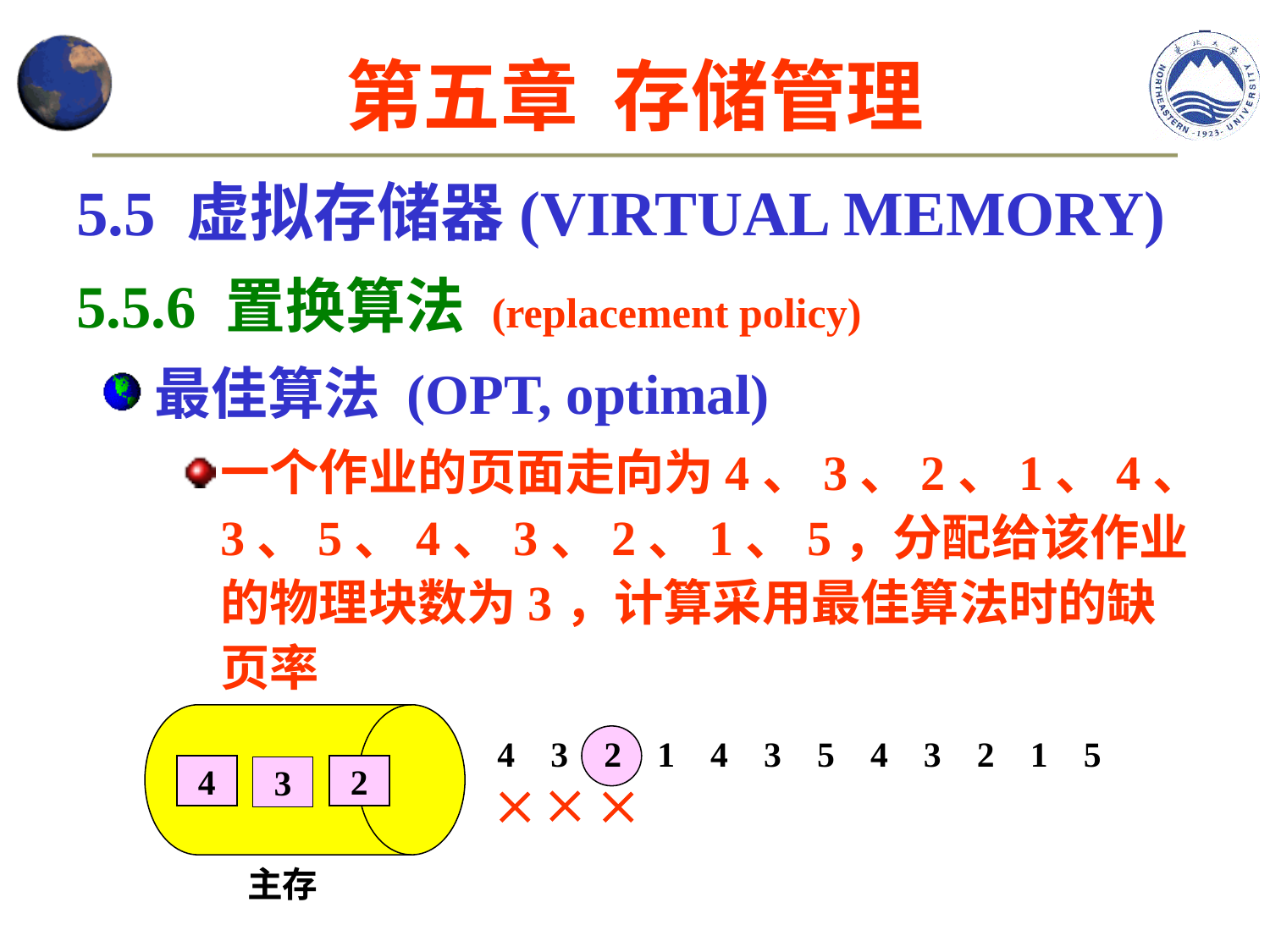

第五章  存储管理
5.5 虚拟存储器(VIRTUAL MEMORY)
5.5.6 置换算法 (replacement policy)
最佳算法 (OPT, optimal)
一个作业的页面走向为4、3、2、1、4、3、5、4、3、2、1、5，分配给该作业的物理块数为3，计算采用最佳算法时的缺页率

4    3    2    1    4    3    5    4    3    2    1    5

4
2
3
×
×
×
主存